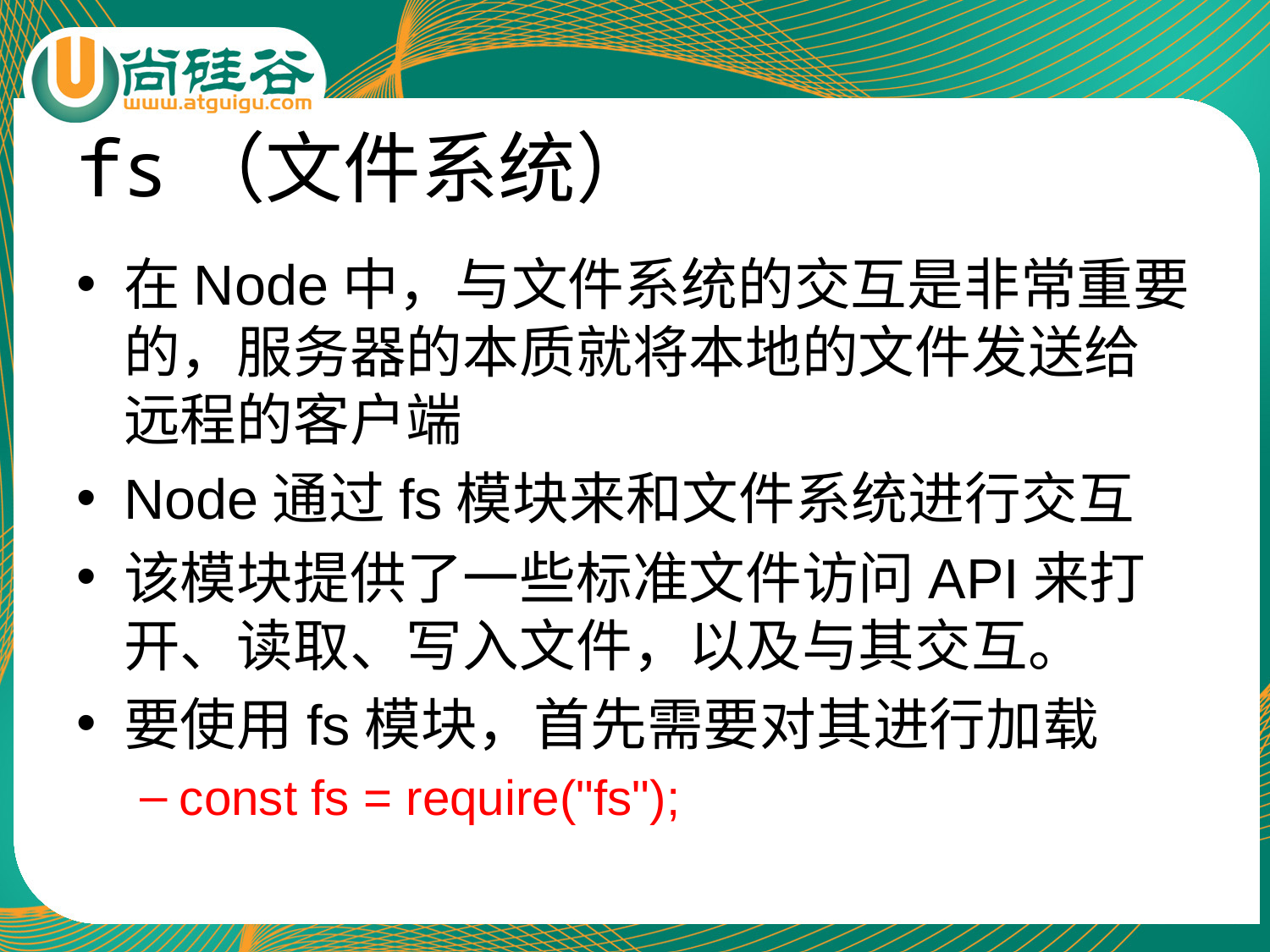

# fs（文件系统）
在Node中，与文件系统的交互是非常重要的，服务器的本质就将本地的文件发送给远程的客户端
Node通过fs模块来和文件系统进行交互
该模块提供了一些标准文件访问API来打开、读取、写入文件，以及与其交互。
要使用fs模块，首先需要对其进行加载
const fs = require("fs");